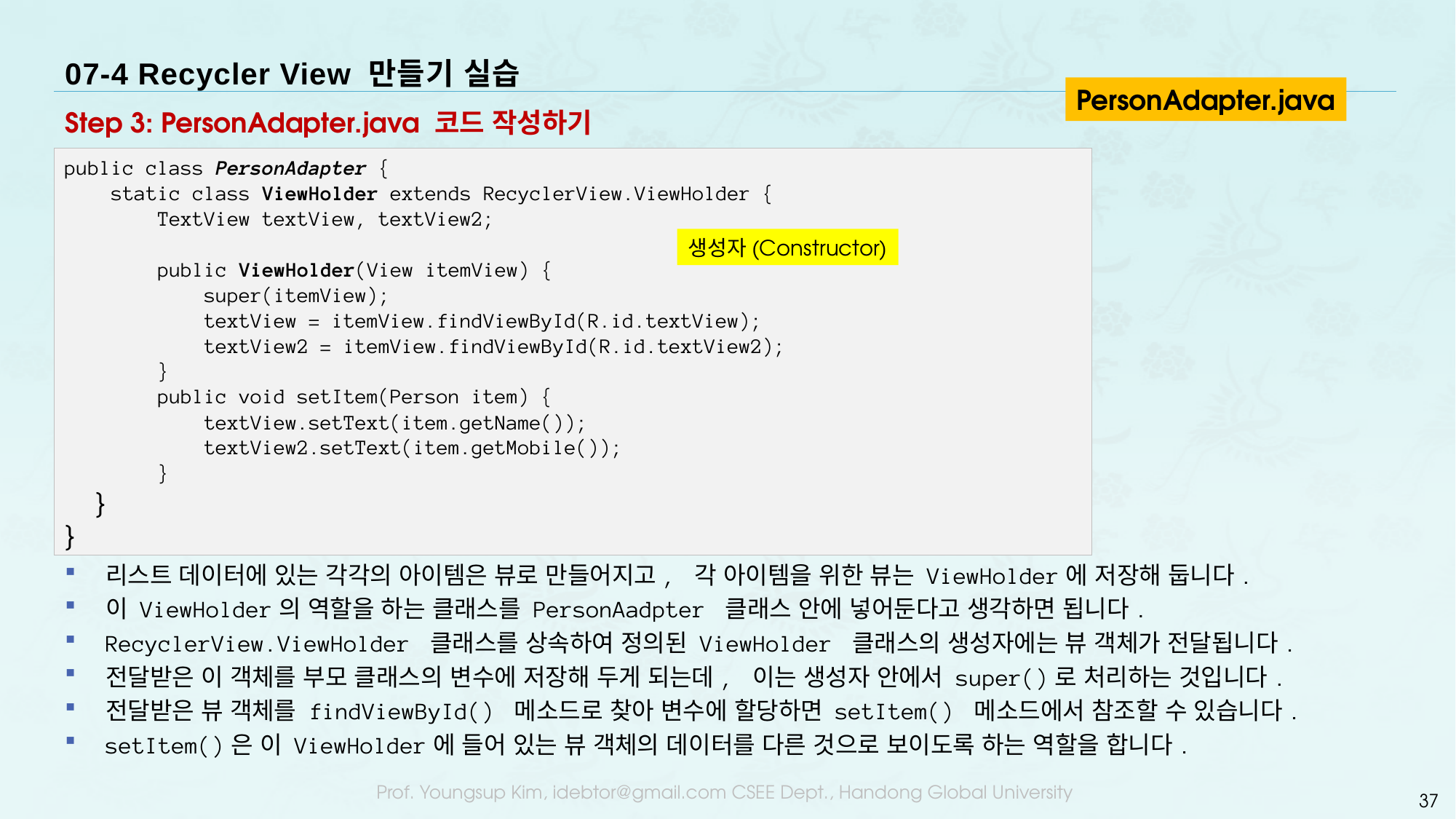

# 07-4 Recycler View 만들기 실습
PersonAdapter.java
Step 3: PersonAdapter.java 코드 작성하기

리스트 데이터에 있는 각각의 아이템은 뷰로 만들어지고, 각 아이템을 위한 뷰는 ViewHolder에 저장해 둡니다.
이 ViewHolder의 역할을 하는 클래스를 PersonAadpter 클래스 안에 넣어둔다고 생각하면 됩니다.
RecyclerView.ViewHolder 클래스를 상속하여 정의된 ViewHolder 클래스의 생성자에는 뷰 객체가 전달됩니다.
전달받은 이 객체를 부모 클래스의 변수에 저장해 두게 되는데, 이는 생성자 안에서 super()로 처리하는 것입니다.
전달받은 뷰 객체를 findViewById() 메소드로 찾아 변수에 할당하면 setItem() 메소드에서 참조할 수 있습니다.
setItem()은 이 ViewHolder에 들어 있는 뷰 객체의 데이터를 다른 것으로 보이도록 하는 역할을 합니다.
public class PersonAdapter {
    static class ViewHolder extends RecyclerView.ViewHolder {
        TextView textView, textView2;

        public ViewHolder(View itemView) {
            super(itemView);
            textView = itemView.findViewById(R.id.textView);
            textView2 = itemView.findViewById(R.id.textView2);
        }
        public void setItem(Person item) {
            textView.setText(item.getName());
            textView2.setText(item.getMobile());
        }
    }
}
생성자(Constructor)
37